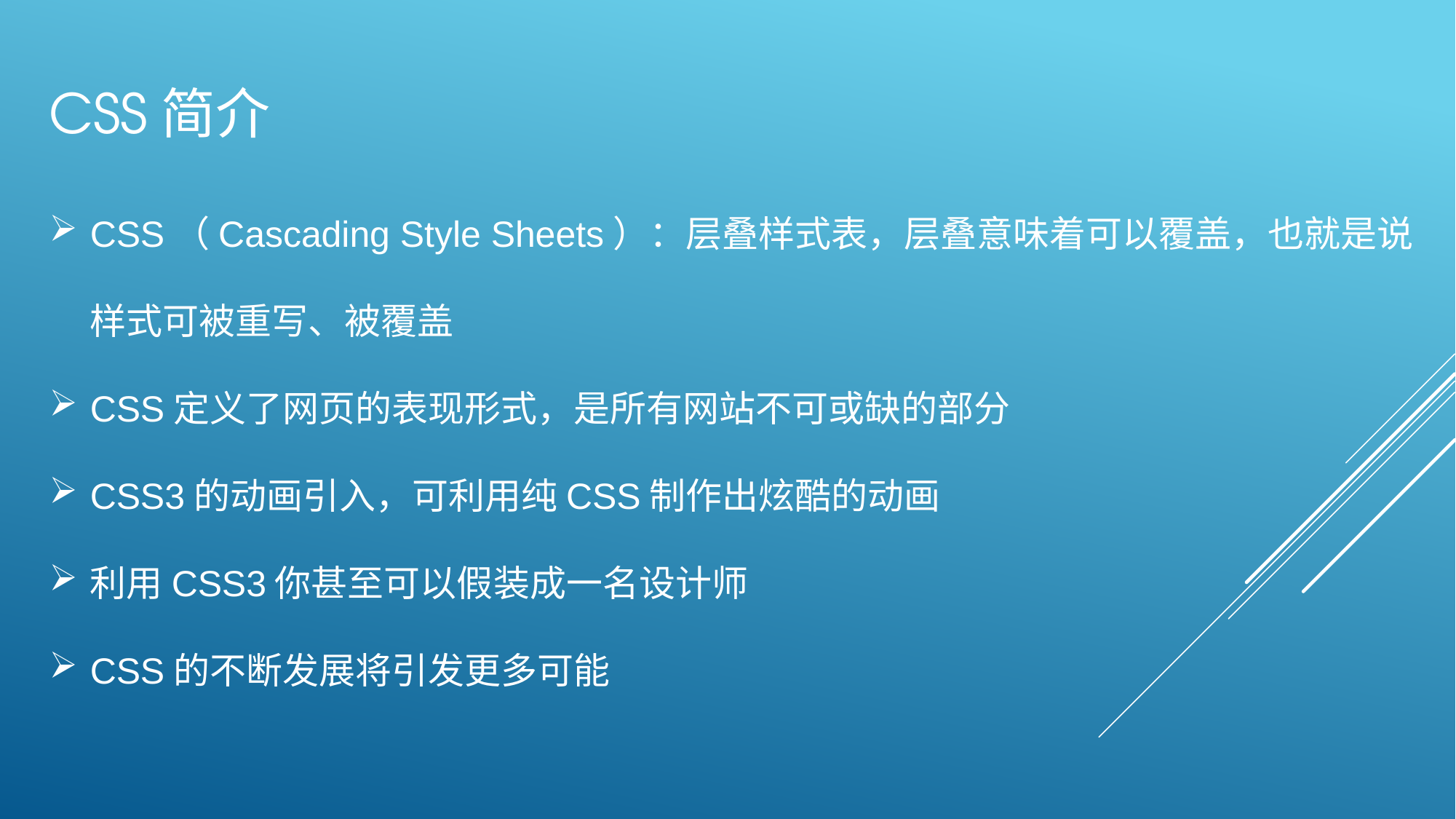

# CSS简介
CSS（Cascading Style Sheets）：层叠样式表，层叠意味着可以覆盖，也就是说样式可被重写、被覆盖
CSS定义了网页的表现形式，是所有网站不可或缺的部分
CSS3的动画引入，可利用纯CSS制作出炫酷的动画
利用CSS3你甚至可以假装成一名设计师
CSS的不断发展将引发更多可能